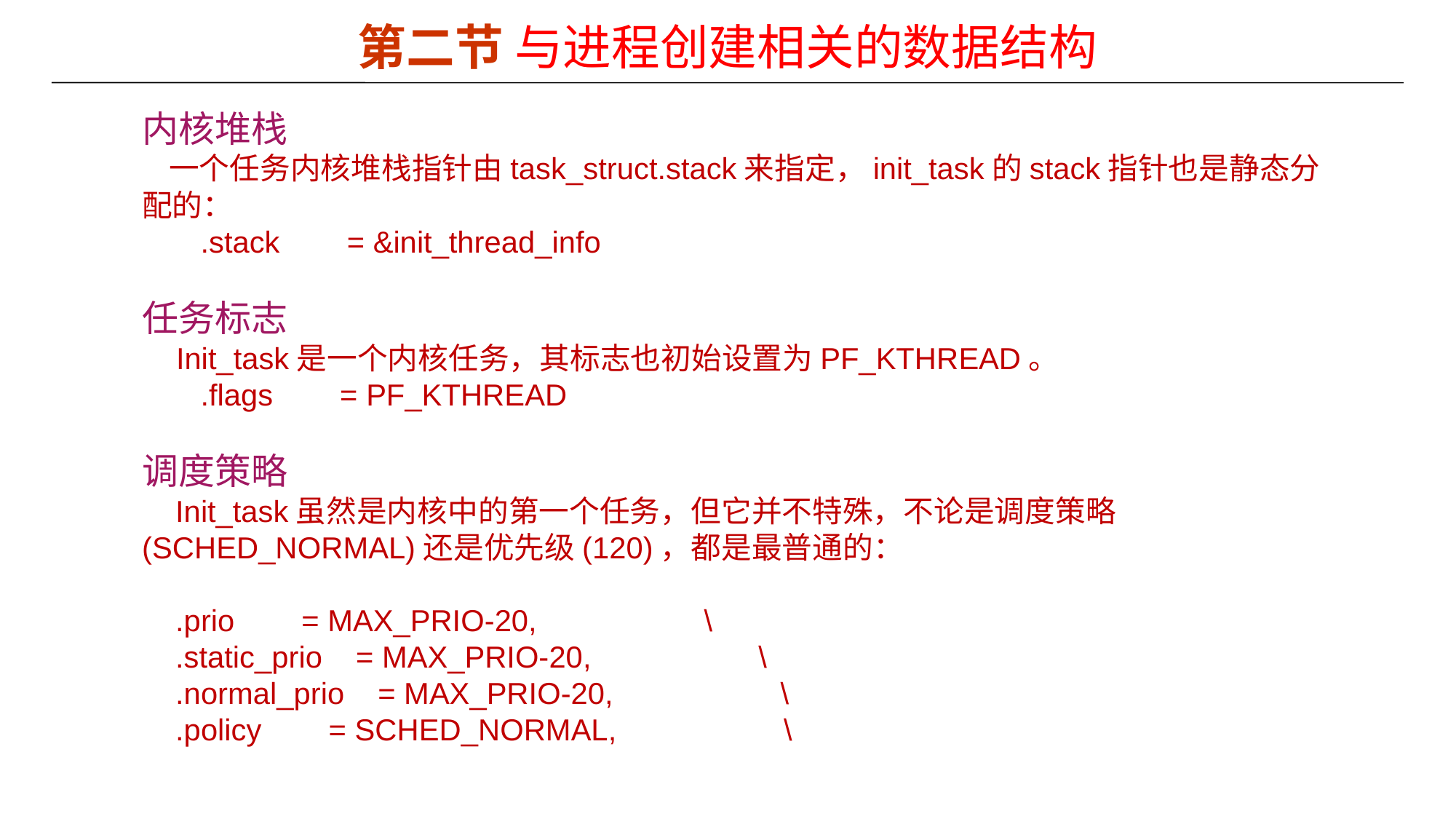

第二节 与进程创建相关的数据结构

内核堆栈
    一个任务内核堆栈指针由task_struct.stack来指定，init_task的stack指针也是静态分配的：
       .stack        = &init_thread_info

任务标志
    Init_task是一个内核任务，其标志也初始设置为PF_KTHREAD。
       .flags        = PF_KTHREAD

调度策略
    Init_task虽然是内核中的第一个任务，但它并不特殊，不论是调度策略(SCHED_NORMAL)还是优先级(120)，都是最普通的：

    .prio        = MAX_PRIO-20,                    \
    .static_prio    = MAX_PRIO-20,                    \
    .normal_prio    = MAX_PRIO-20,                    \
    .policy        = SCHED_NORMAL,                    \